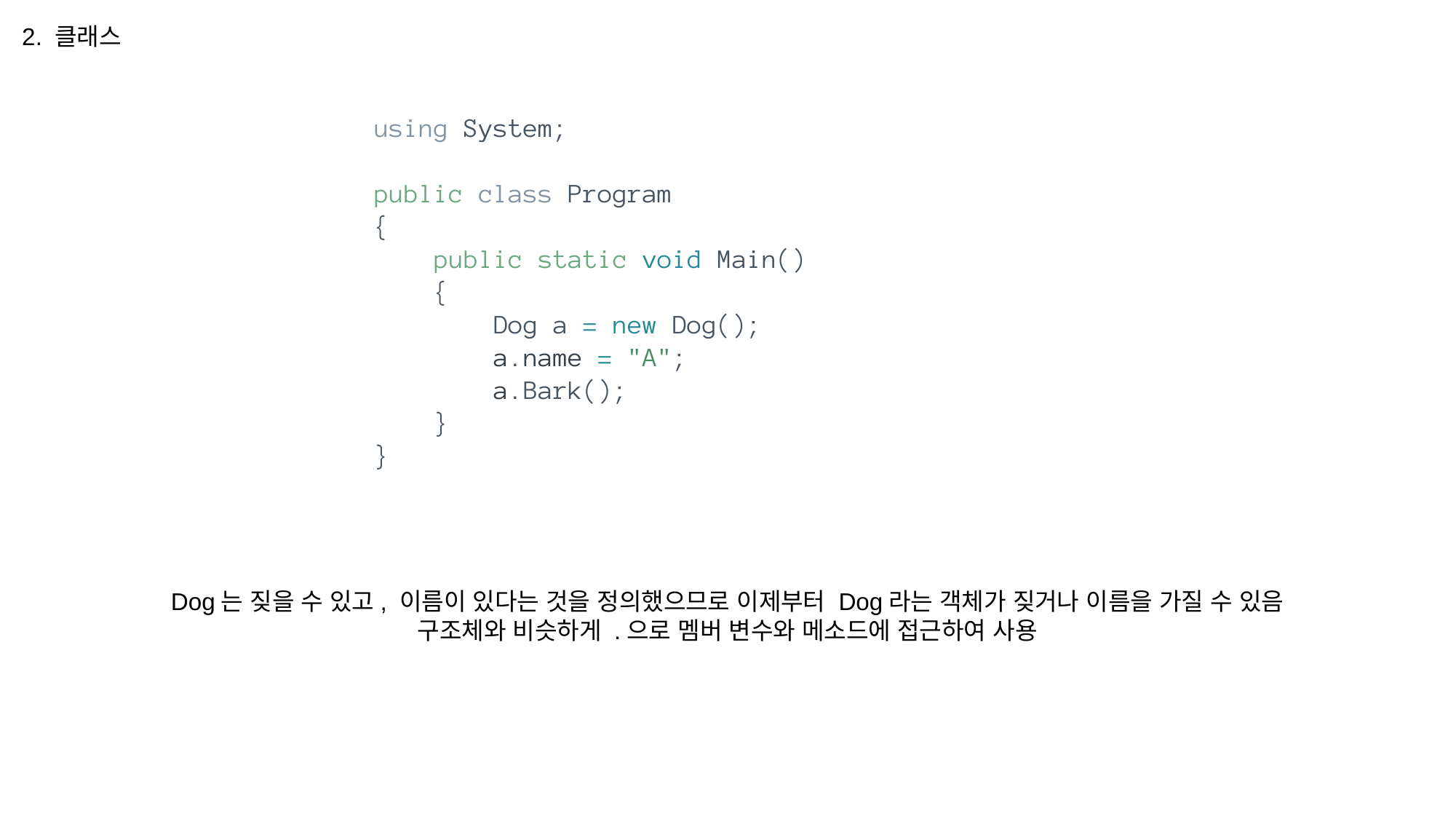

2. 클래스
using System;
public class Program
{
    public static void Main()
    {
        Dog a = new Dog();
        a.name = "A";
        a.Bark();
    }
}
Dog는 짖을 수 있고, 이름이 있다는 것을 정의했으므로 이제부터 Dog라는 객체가 짖거나 이름을 가질 수 있음
구조체와 비슷하게 .으로 멤버 변수와 메소드에 접근하여 사용